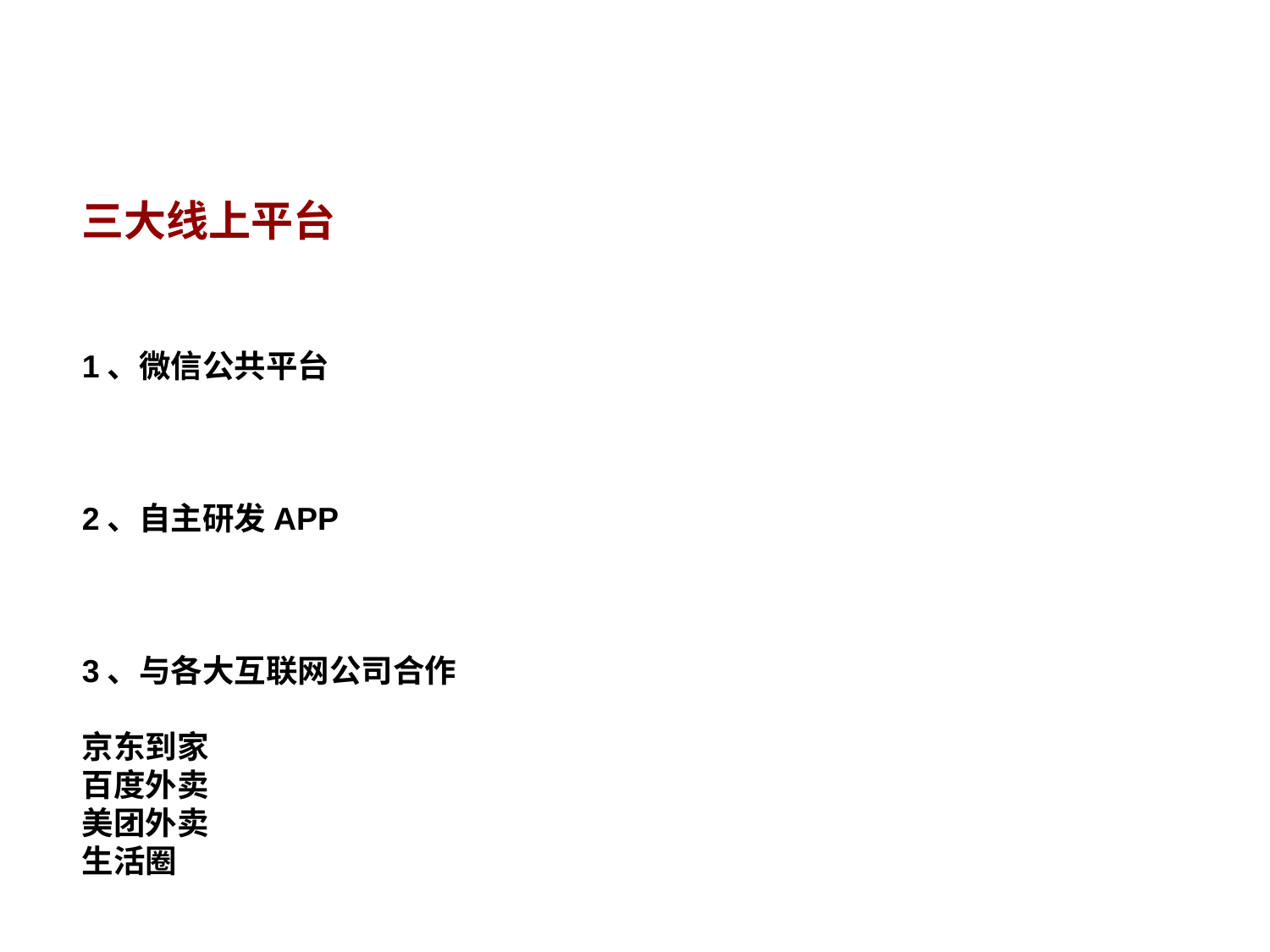

三大线上平台

1、微信公共平台

2、自主研发APP

3、与各大互联网公司合作

京东到家
百度外卖
美团外卖
生活圈